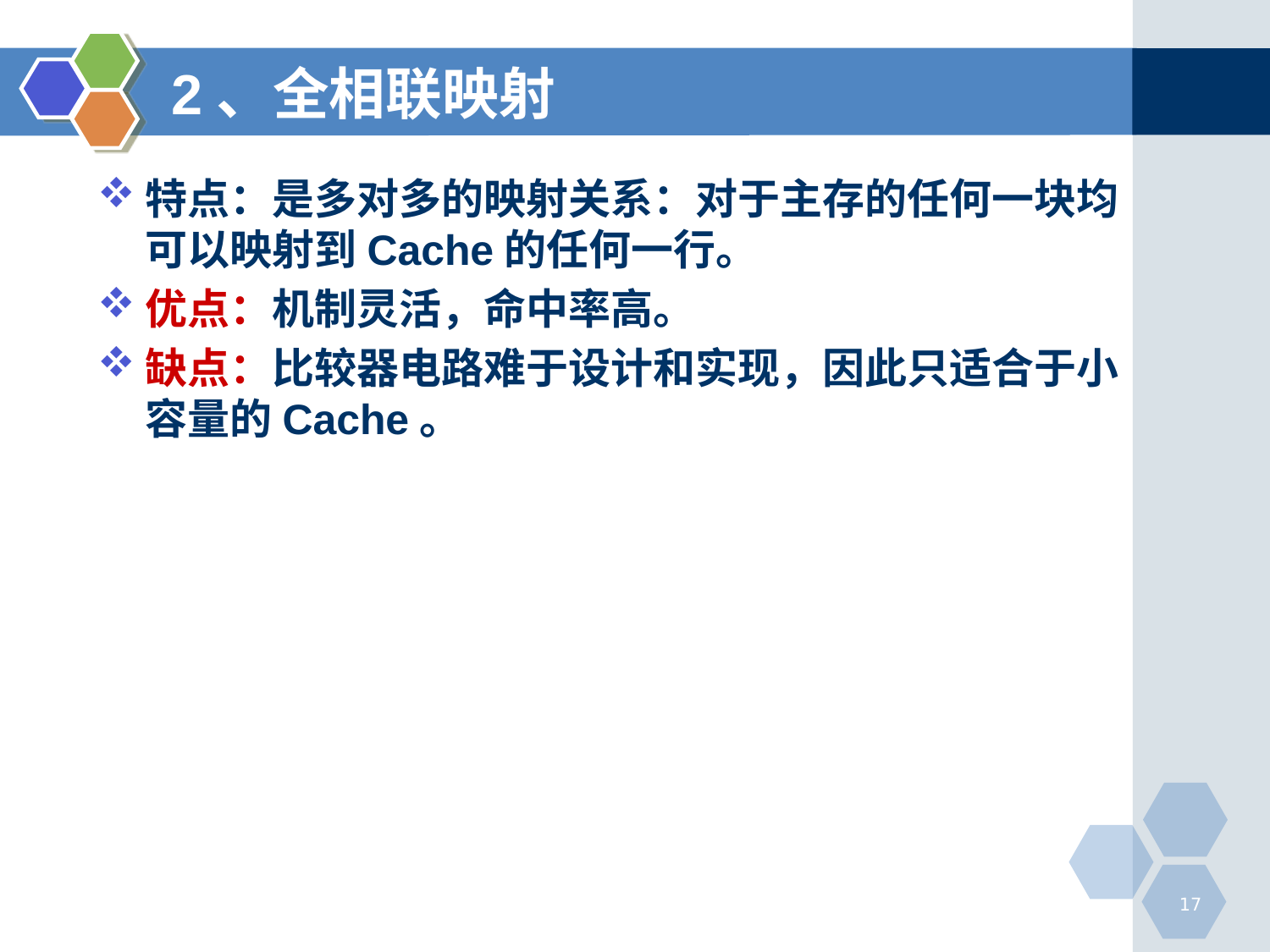

# 2、全相联映射
特点：是多对多的映射关系：对于主存的任何一块均可以映射到Cache的任何一行。
优点：机制灵活，命中率高。
缺点：比较器电路难于设计和实现，因此只适合于小容量的Cache。
17